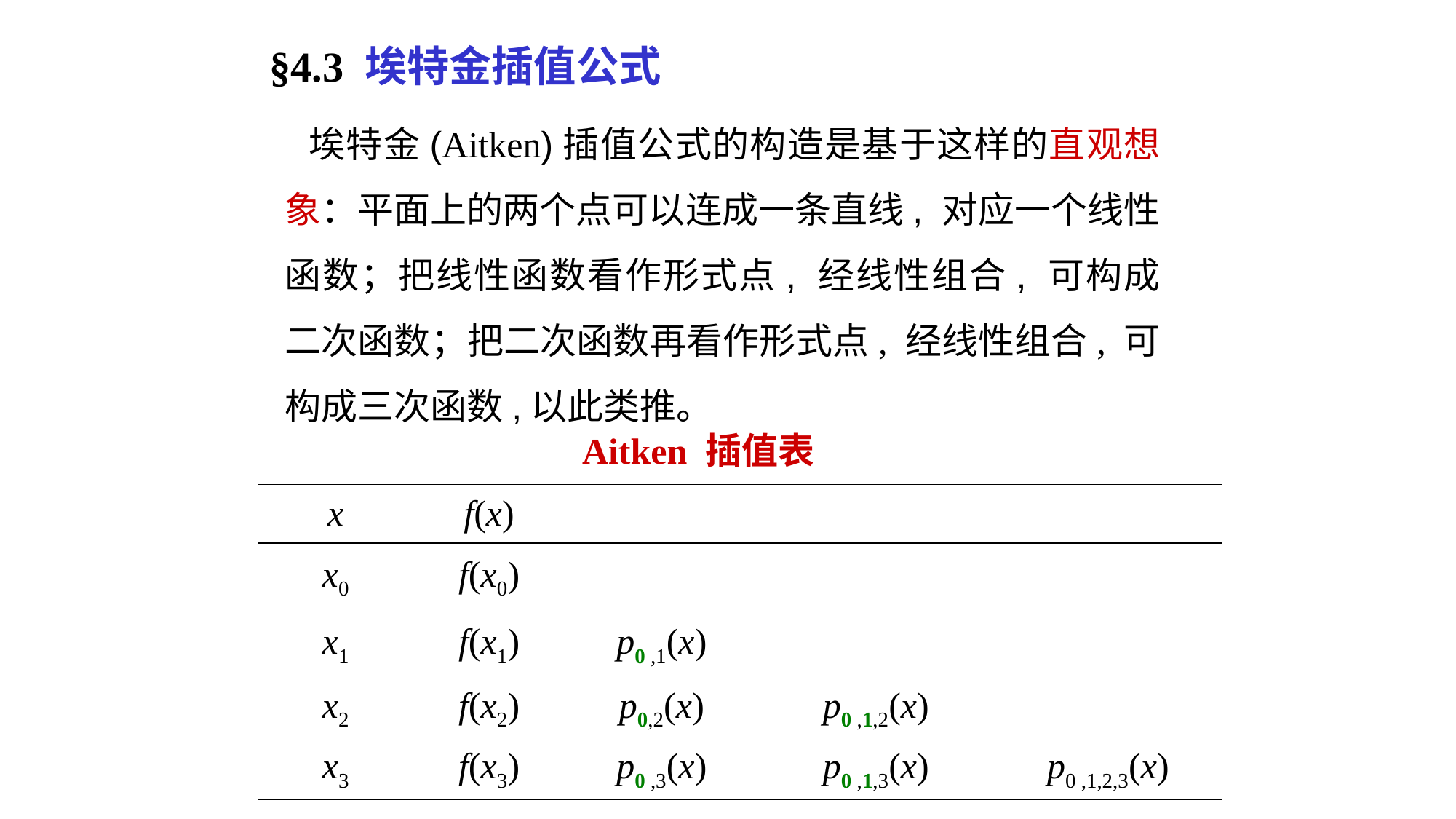

§4.3 埃特金插值公式
      埃特金(Aitken)插值公式的构造是基于这样的直观想象：平面上的两个点可以连成一条直线, 对应一个线性函数；把线性函数看作形式点, 经线性组合, 可构成二次函数；把二次函数再看作形式点, 经线性组合, 可构成三次函数,以此类推。
Aitken 插值表
| x | f(x) |  |  |  |
| --- | --- | --- | --- | --- |
| x0 | f(x0) |  |  |  |
| x1 | f(x1) | p0 ,1(x) |  |  |
| x2 | f(x2) | p0,2(x) | p0 ,1,2(x) |  |
| x3 | f(x3) | p0 ,3(x) | p0 ,1,3(x) | p0 ,1,2,3(x) |